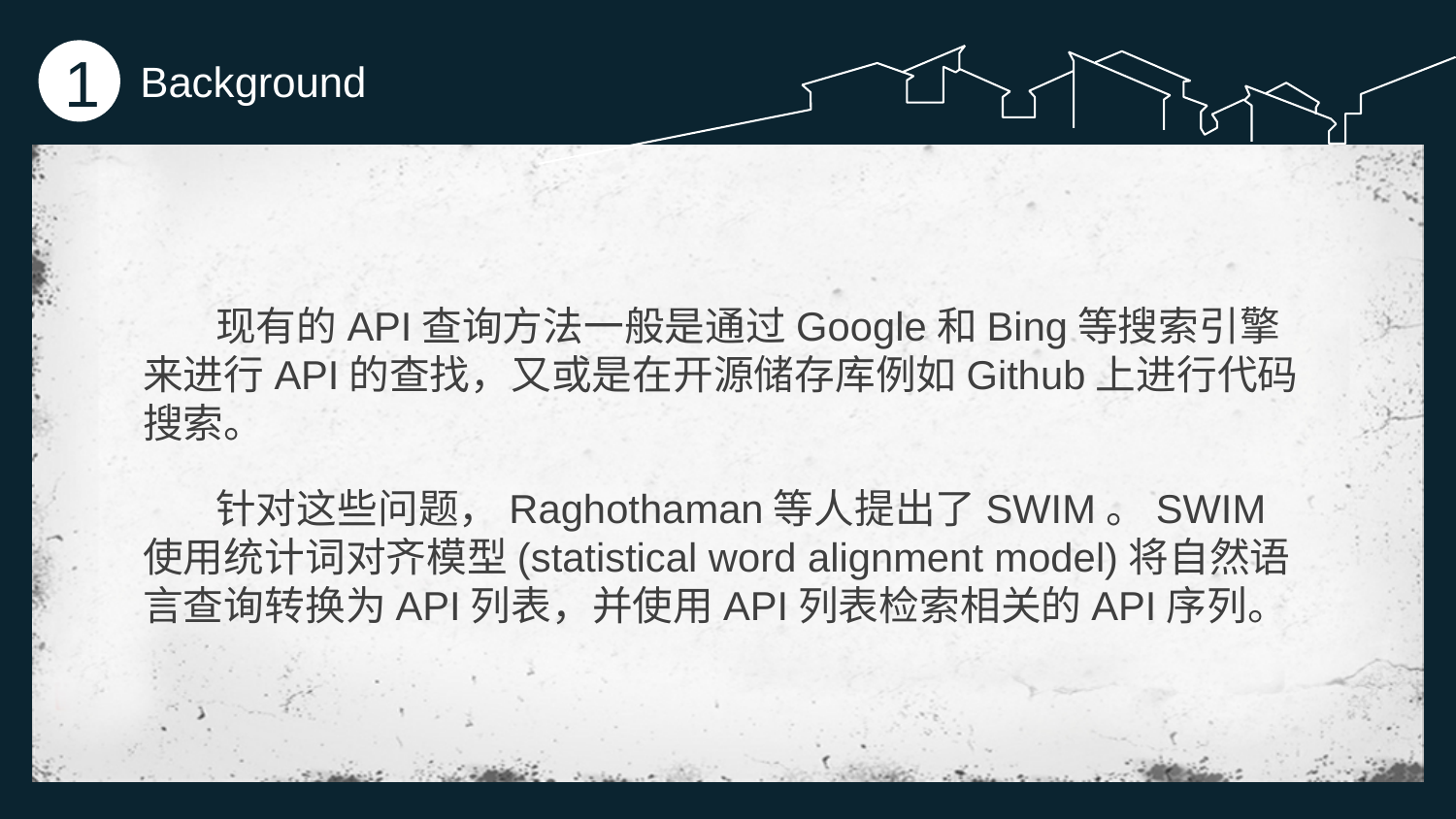

1

Background

现有的API查询方法一般是通过Google和Bing等搜索引擎来进行API的查找，又或是在开源储存库例如Github上进行代码搜索。
针对这些问题，Raghothaman等人提出了SWIM。SWIM使用统计词对齐模型(statistical word alignment model)将自然语言查询转换为API列表，并使用API列表检索相关的API序列。